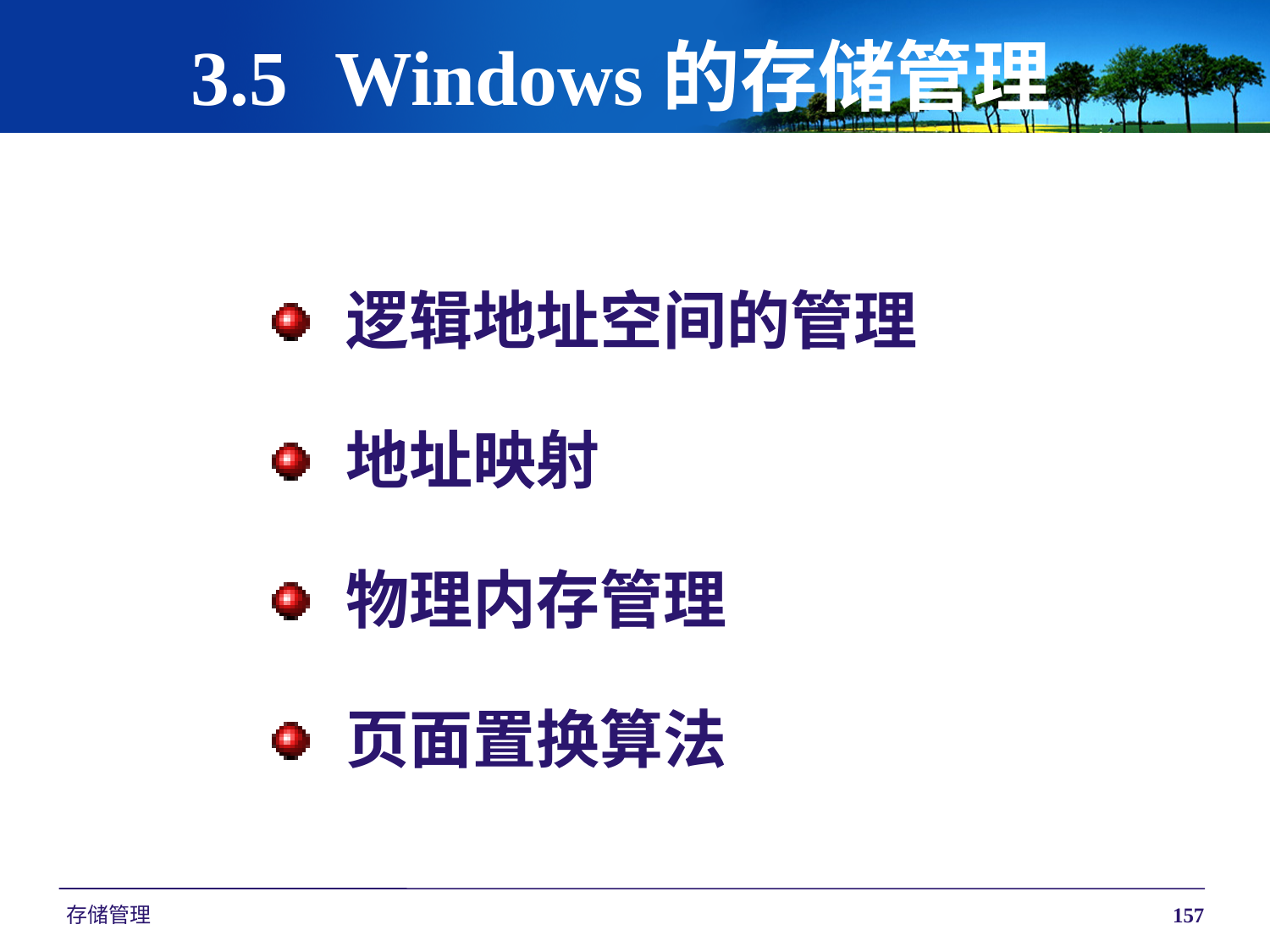

# 3.5 Windows的存储管理
逻辑地址空间的管理
地址映射
物理内存管理
页面置换算法
存储管理
157